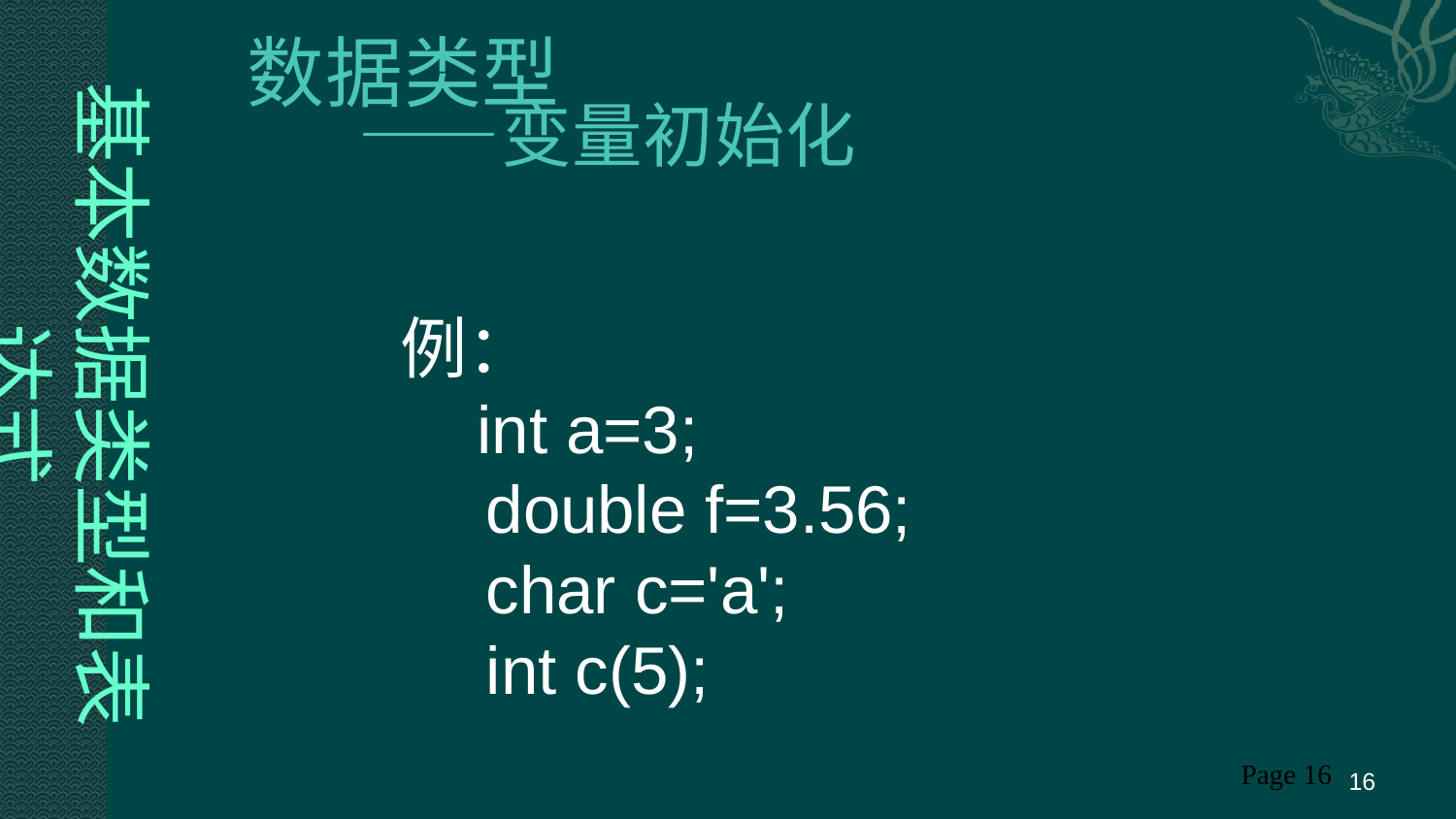

# 数据类型 ——变量初始化
基本数据类型和表达式
例：
 int a=3;
  double f=3.56;
  char c='a';
  int c(5);
Page 16
16